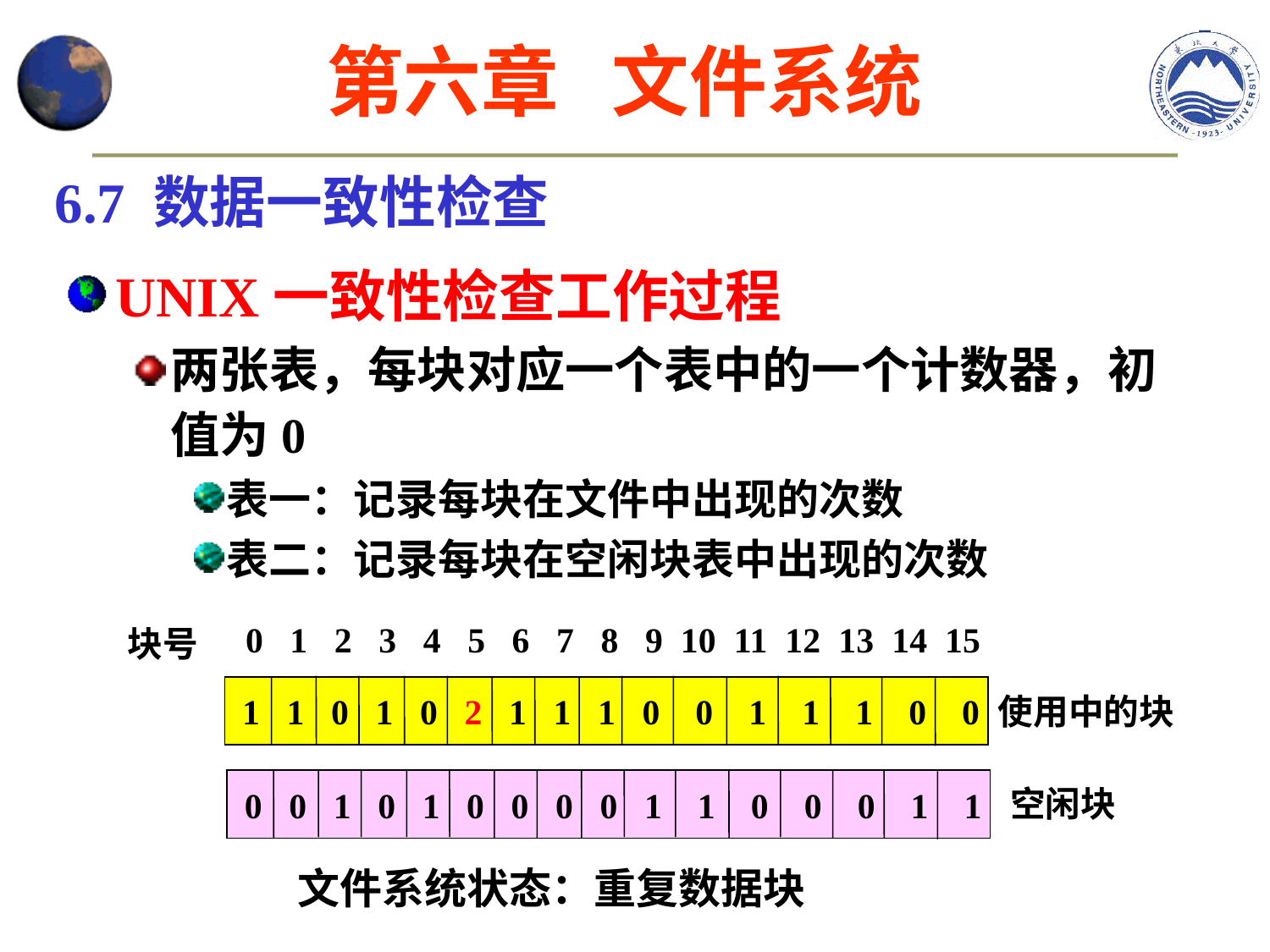

第六章   文件系统
6.7 数据一致性检查
UNIX一致性检查工作过程
两张表，每块对应一个表中的一个计数器，初值为0
表一：记录每块在文件中出现的次数
表二：记录每块在空闲块表中出现的次数
0   1   2   3   4   5   6   7   8   9  10  11  12  13  14  15
块号

1   1   0   1   0   2   1   1   1   0    0    1    1    1    0    0

使用中的块

0   0   1   0   1   0   0   0   0   1    1    0    0    0    1    1

空闲块
文件系统状态：重复数据块